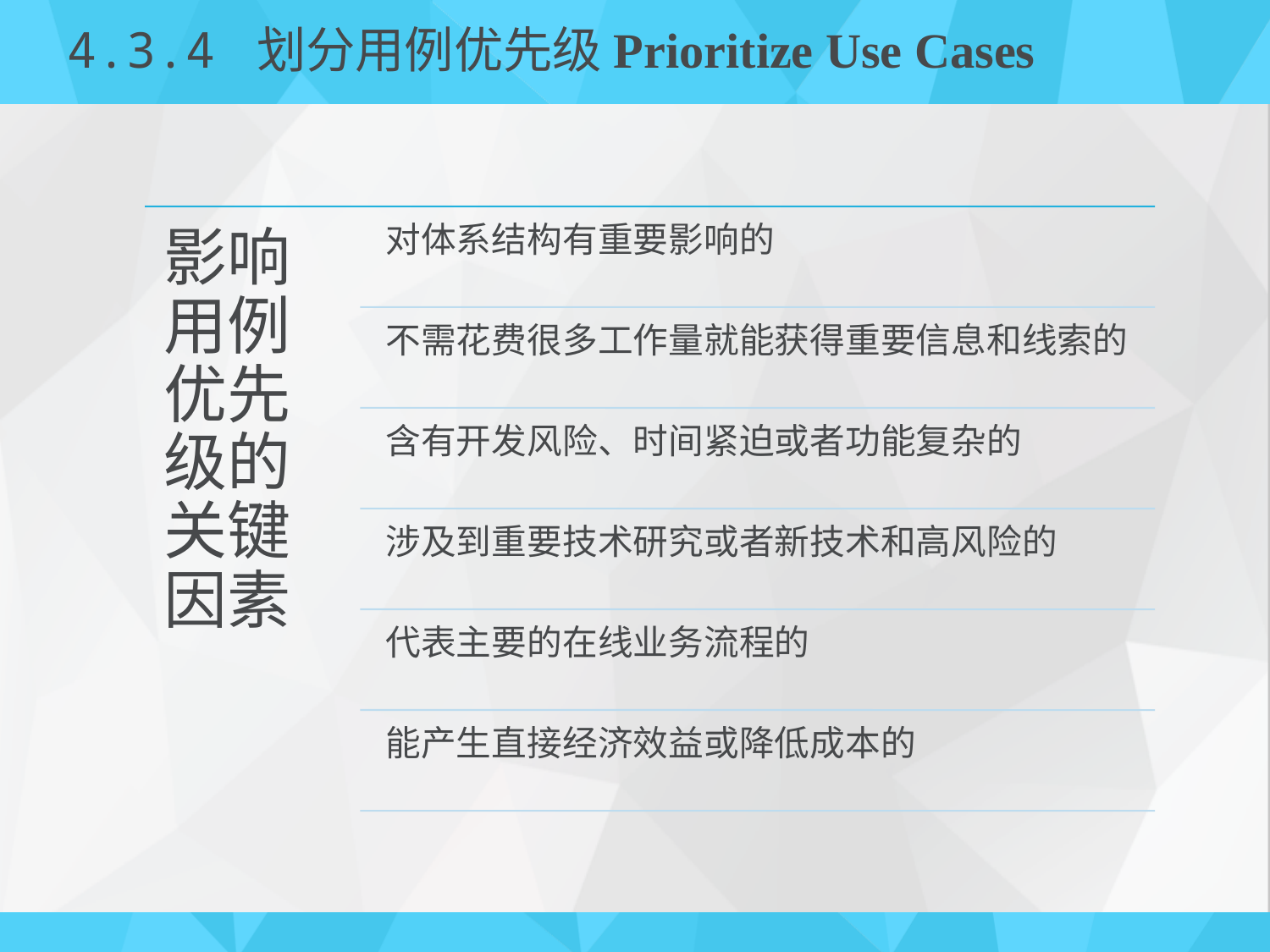

# 4.3.4 划分用例优先级Prioritize Use Cases
影响用例优先级的关键因素
对体系结构有重要影响的
不需花费很多工作量就能获得重要信息和线索的
含有开发风险、时间紧迫或者功能复杂的
涉及到重要技术研究或者新技术和高风险的
代表主要的在线业务流程的
能产生直接经济效益或降低成本的